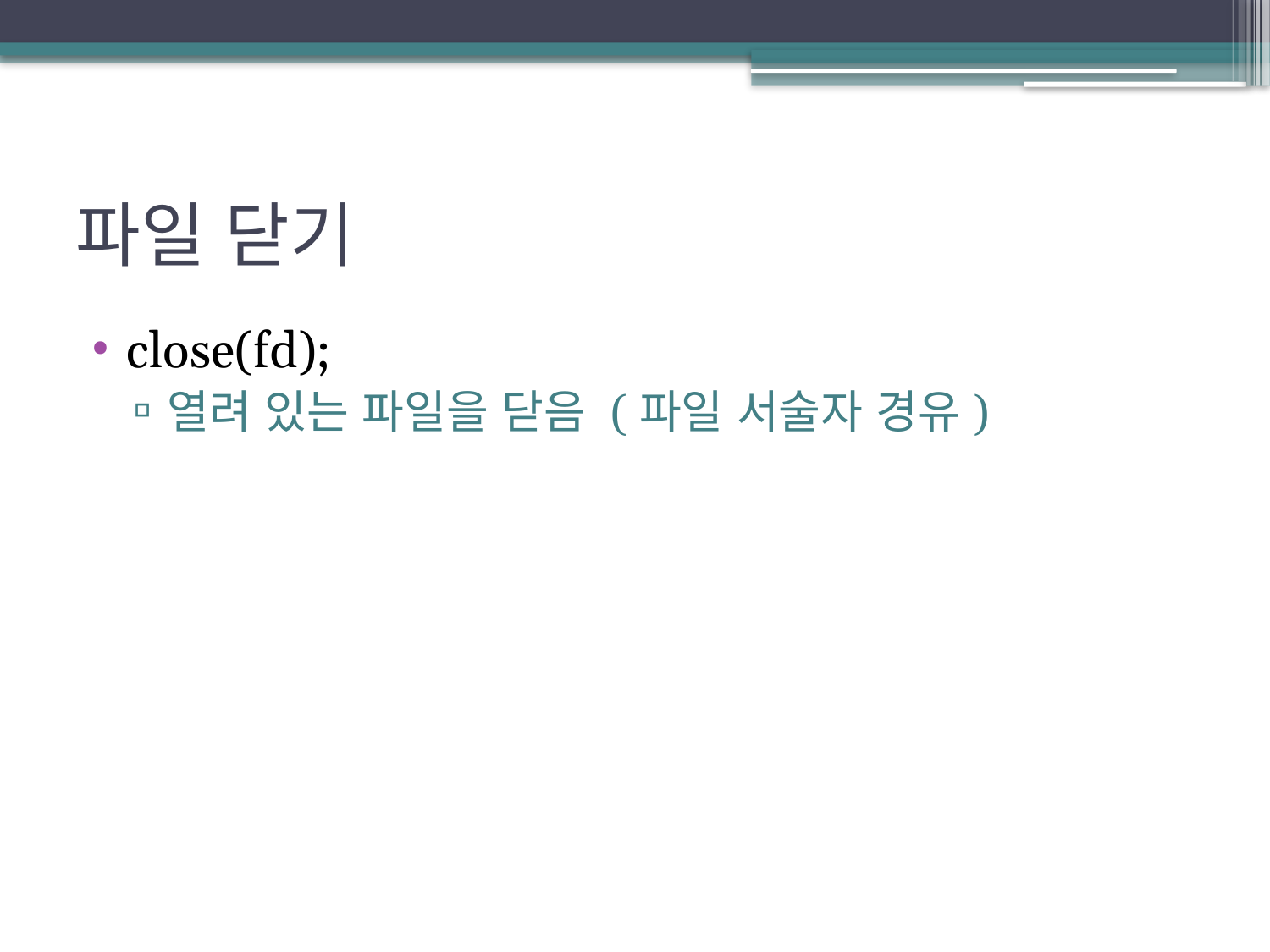

# 파일 닫기
close(fd);
열려 있는 파일을 닫음 (파일 서술자 경유)